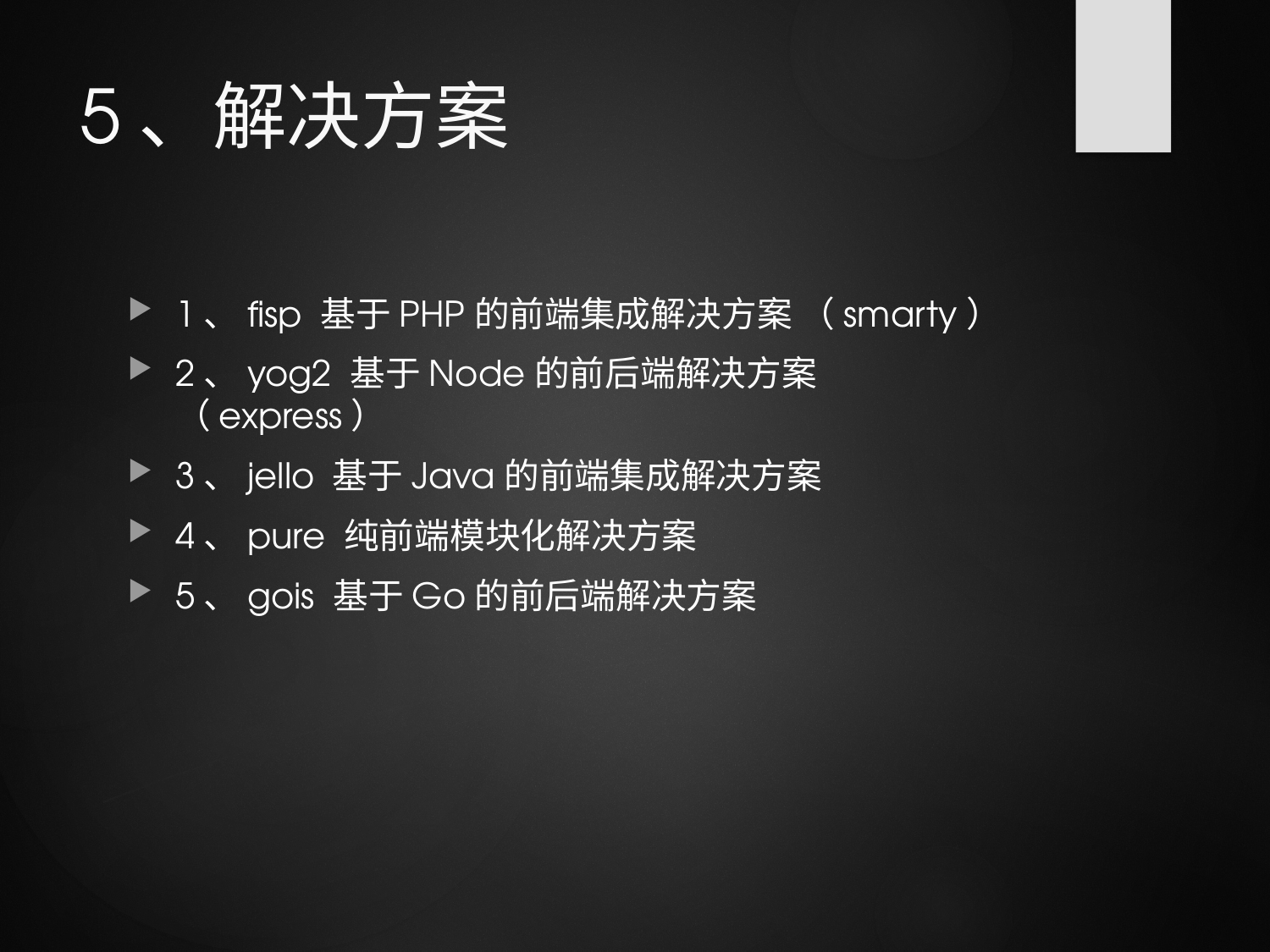

# 5、解决方案
1、fisp 基于PHP的前端集成解决方案 （smarty）
2、yog2 基于Node的前后端解决方案 （express）
3、jello 基于Java的前端集成解决方案
4、pure 纯前端模块化解决方案
5、gois 基于Go的前后端解决方案